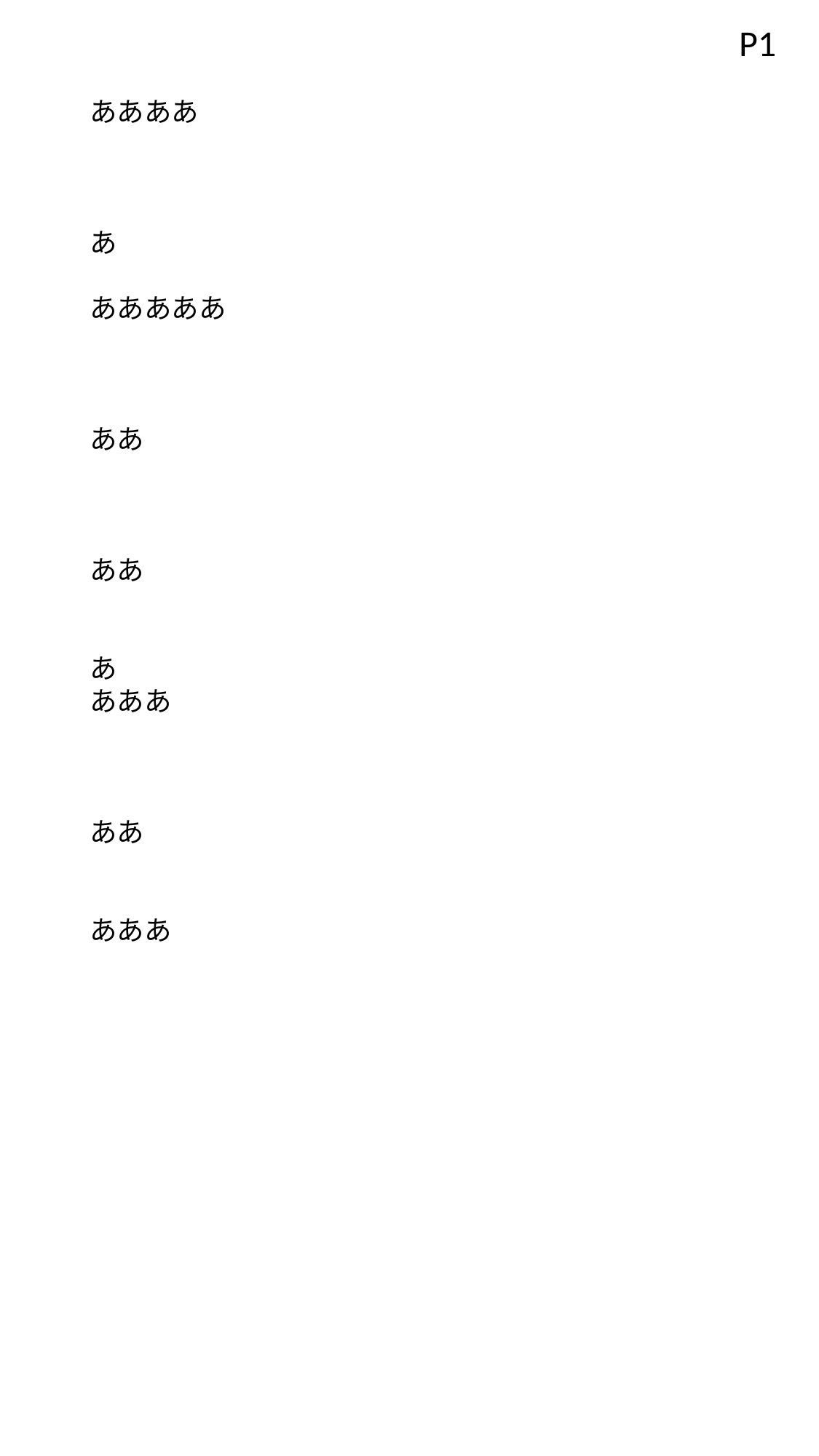

P1
ああああ

あ

あああああ

ああ

ああ

あ
あああ

ああ

あああ